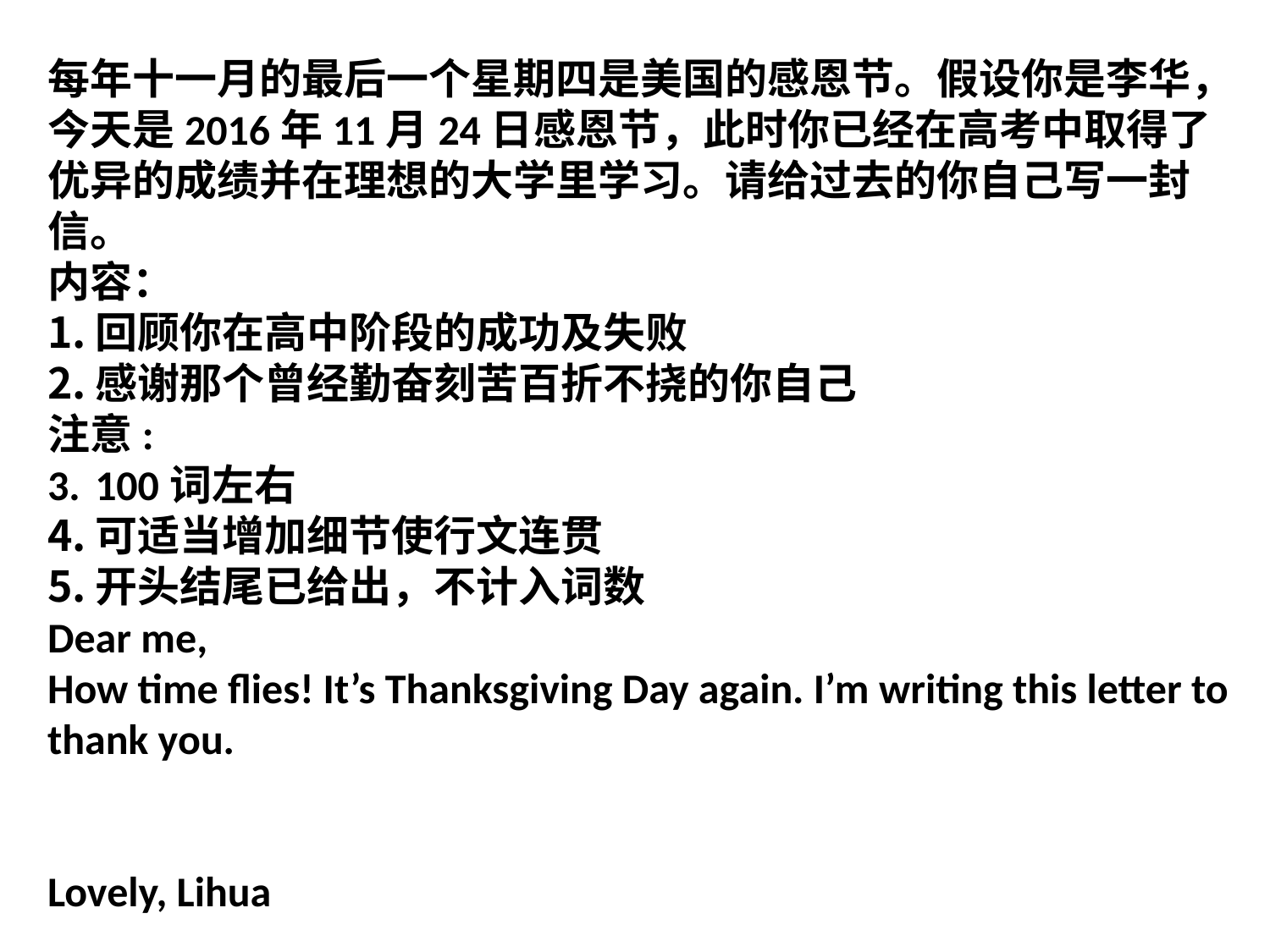

每年十一月的最后一个星期四是美国的感恩节。假设你是李华，今天是2016年11月24日感恩节，此时你已经在高考中取得了优异的成绩并在理想的大学里学习。请给过去的你自己写一封信。
内容：
回顾你在高中阶段的成功及失败
感谢那个曾经勤奋刻苦百折不挠的你自己
注意:
100词左右
可适当增加细节使行文连贯
开头结尾已给出，不计入词数
Dear me,
How time flies! It’s Thanksgiving Day again. I’m writing this letter to thank you.

Lovely, Lihua